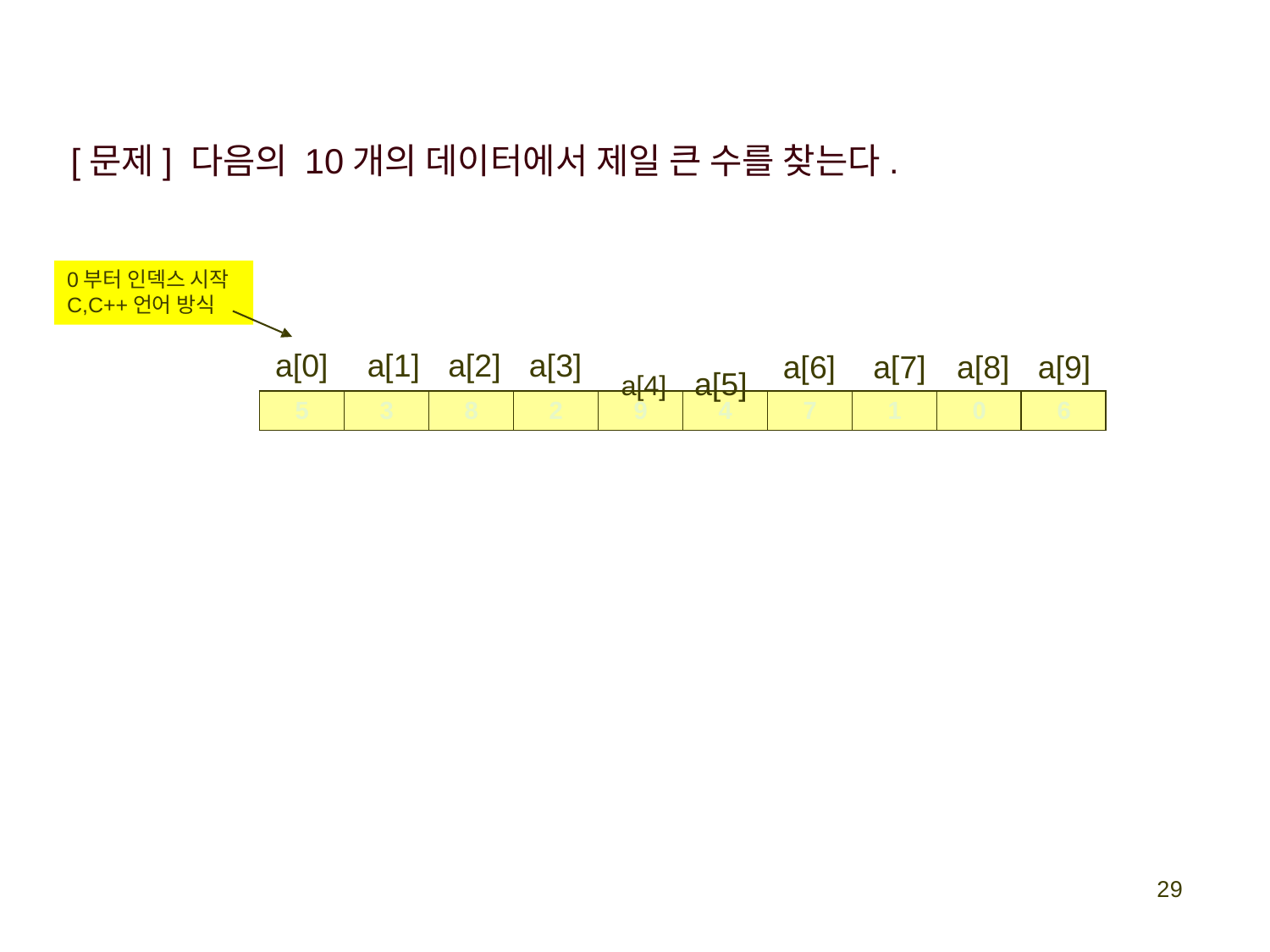

# [문제] 다음의 10개의 데이터에서 제일 큰 수를 찾는다.

0부터 인덱스 시작
C,C++언어 방식

a[0]
a[1]
a[2]
a[3]
a[9]
a[8]
a[6]
a[7]
a[4]	a[5]
| 5 | 3 | 8 | 2 | 9 | 4 | 7 | 1 | 0 | 6 |
| --- | --- | --- | --- | --- | --- | --- | --- | --- | --- |
29